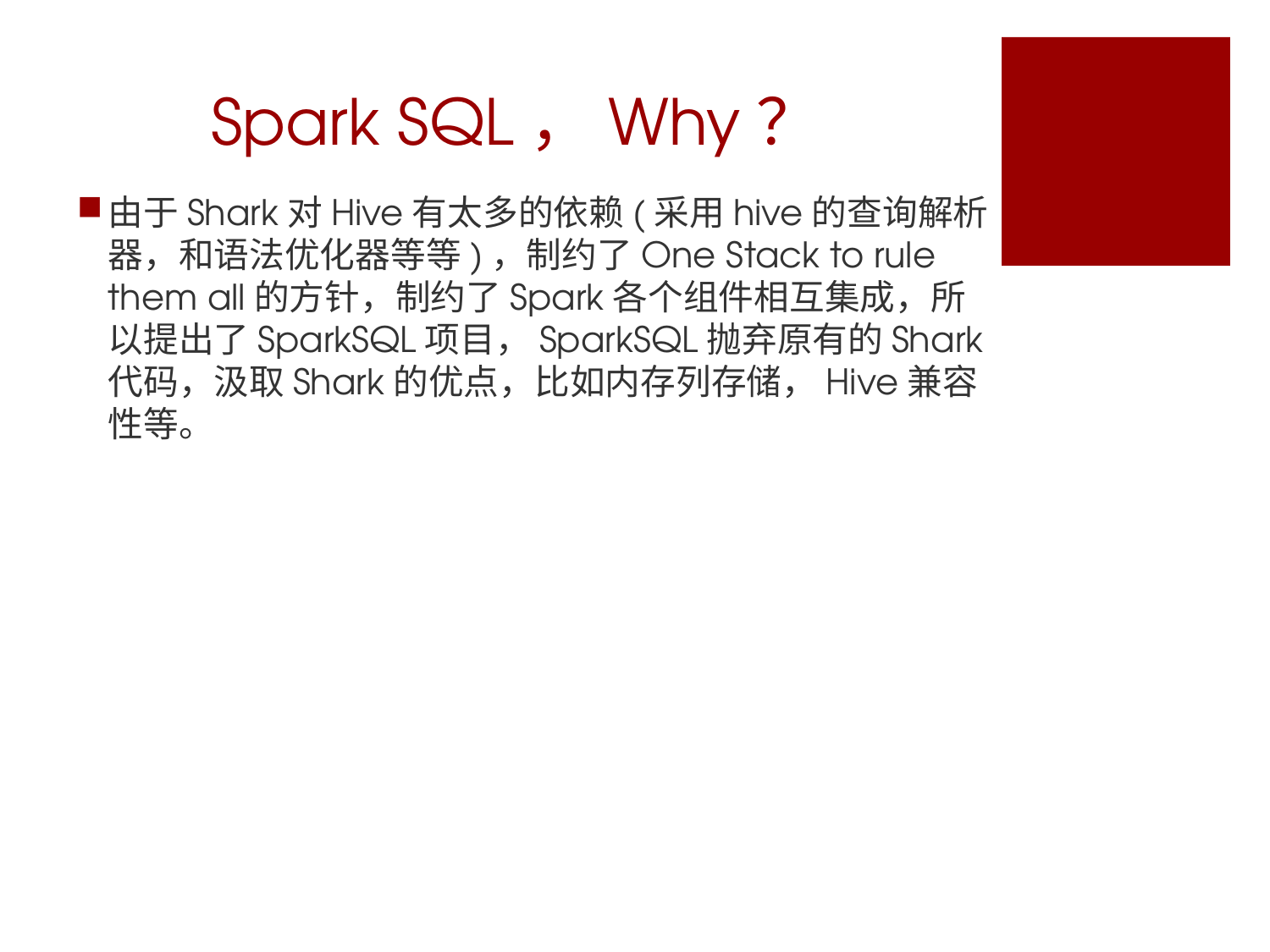

# Spark SQL，Why？
由于Shark对Hive有太多的依赖(采用hive的查询解析器，和语法优化器等等)，制约了One Stack to rule them all的方针，制约了Spark各个组件相互集成，所以提出了SparkSQL项目，SparkSQL抛弃原有的Shark代码，汲取Shark的优点，比如内存列存储，Hive兼容性等。